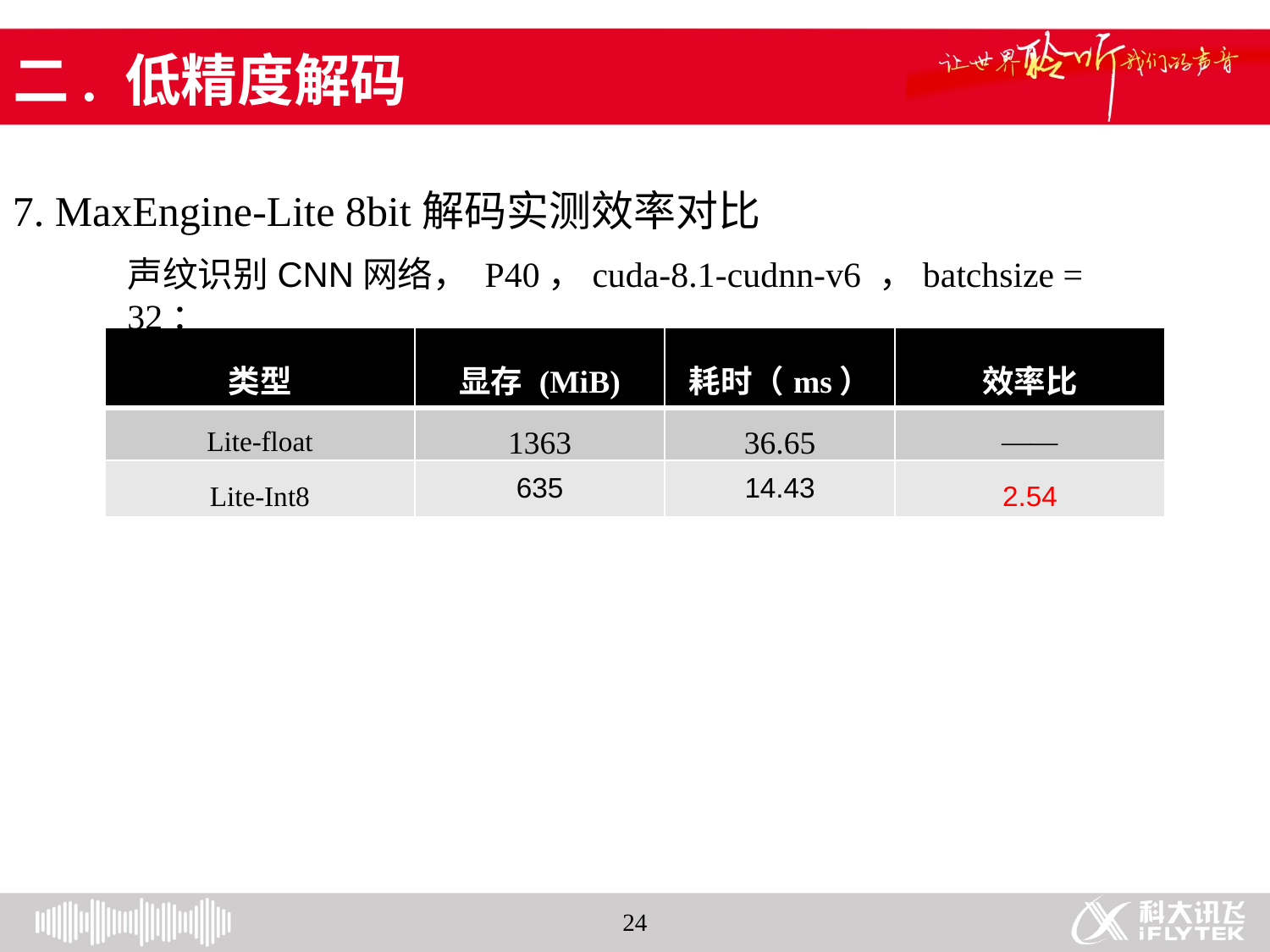

# 二. 低精度解码
7. MaxEngine-Lite 8bit解码实测效率对比
声纹识别CNN网络， P40，cuda-8.1-cudnn-v6 ，batchsize = 32：
| 类型 | 显存 (MiB) | 耗时（ms） | 效率比 |
| --- | --- | --- | --- |
| Lite-float | 1363 | 36.65 | —— |
| Lite-Int8 | 635 | 14.43 | 2.54 |
24